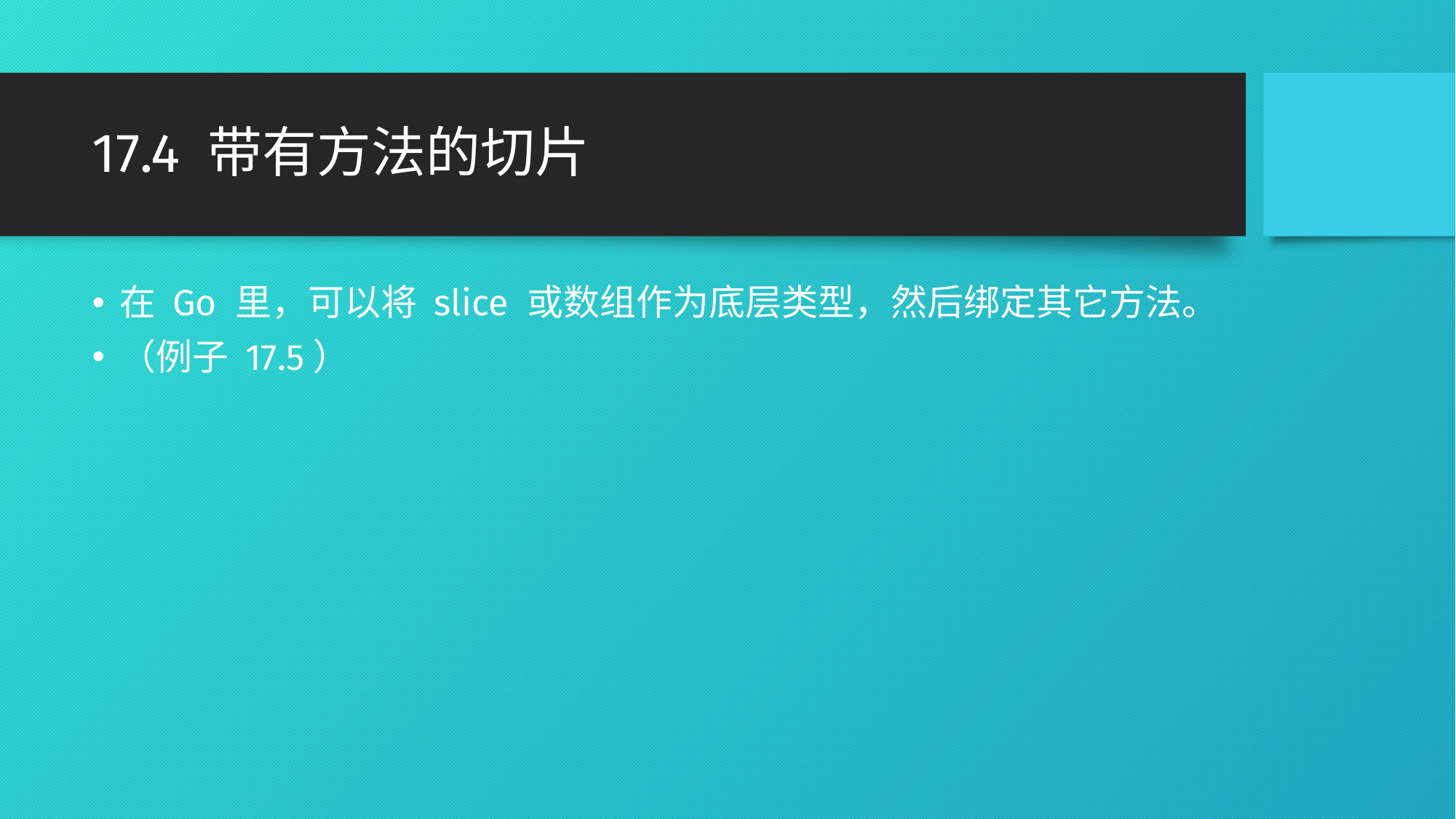

# 17.4 带有方法的切片
在 Go 里，可以将 slice 或数组作为底层类型，然后绑定其它方法。
（例子 17.5）